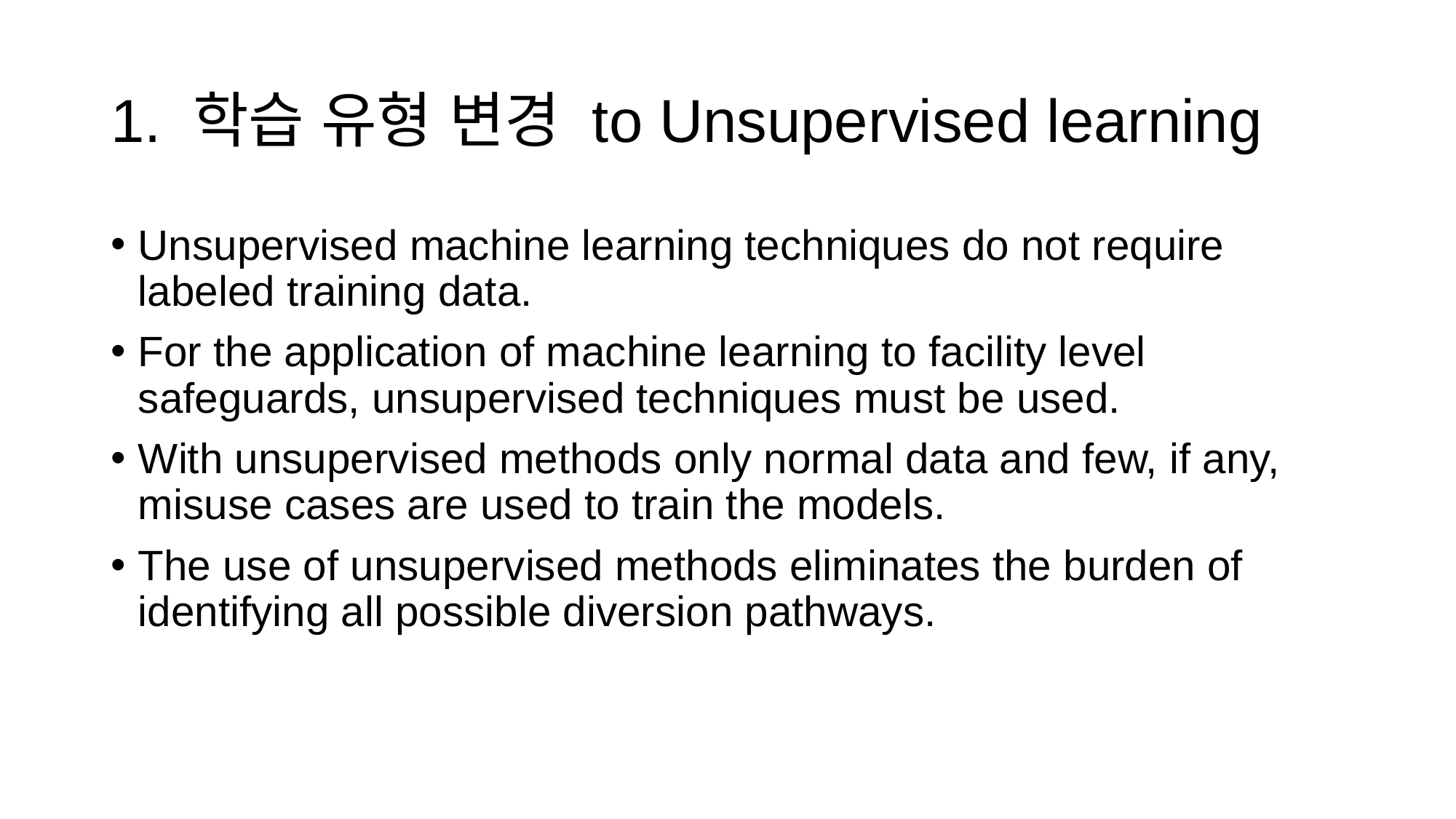

# 1. 학습 유형 변경 to Unsupervised learning
Unsupervised machine learning techniques do not require labeled training data.
For the application of machine learning to facility level safeguards, unsupervised techniques must be used.
With unsupervised methods only normal data and few, if any, misuse cases are used to train the models.
The use of unsupervised methods eliminates the burden of identifying all possible diversion pathways.